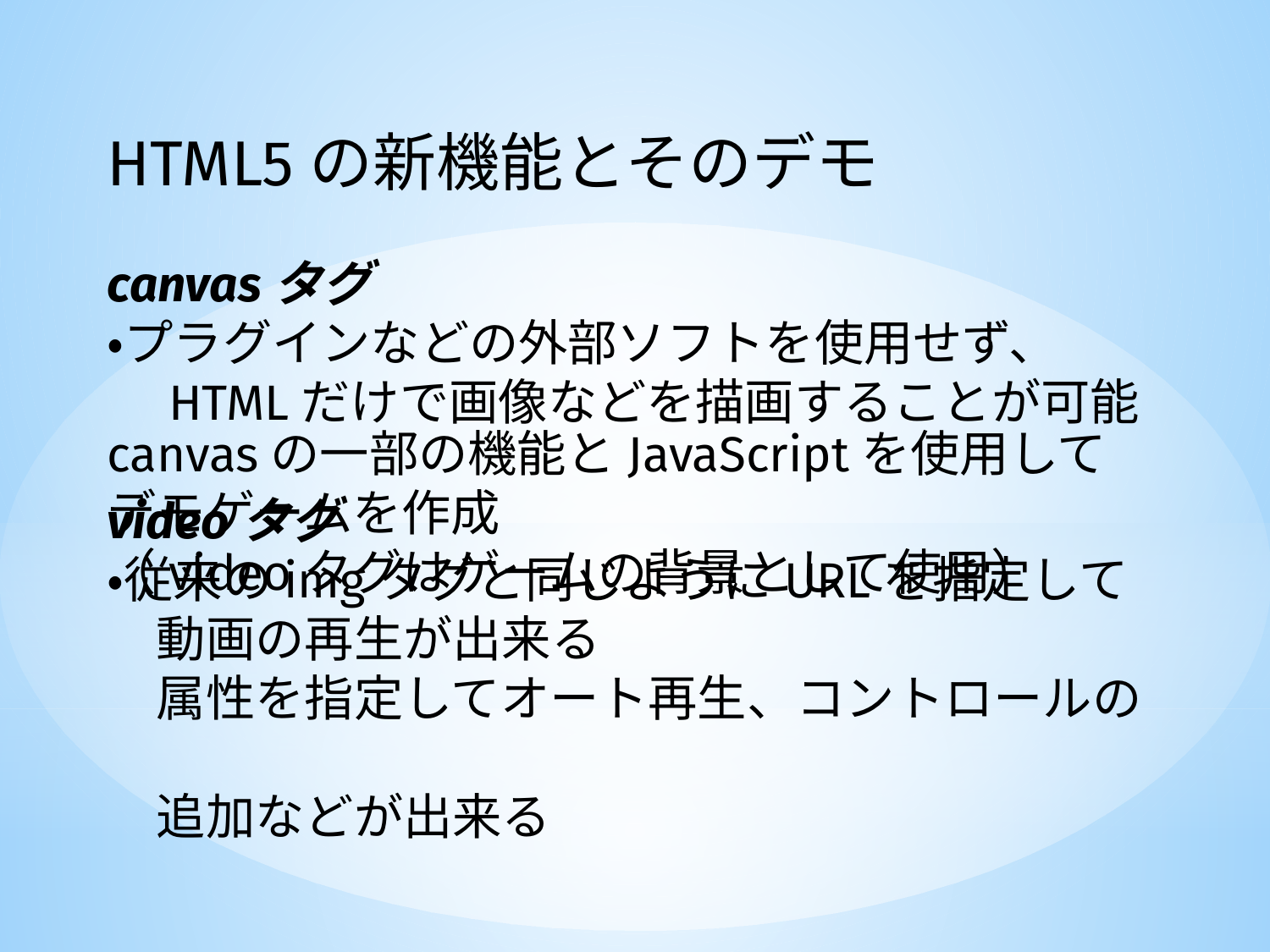

HTML5の新機能とそのデモ
canvasタグ
・プラグインなどの外部ソフトを使用せず、
　HTMLだけで画像などを描画することが可能

videoタグ
・従来のimgタグと同じようにURLを指定して
　動画の再生が出来る
　属性を指定してオート再生、コントロールの
　追加などが出来る

canvasの一部の機能とJavaScriptを使用して
デモゲームを作成
（videoタグはゲームの背景として使用）